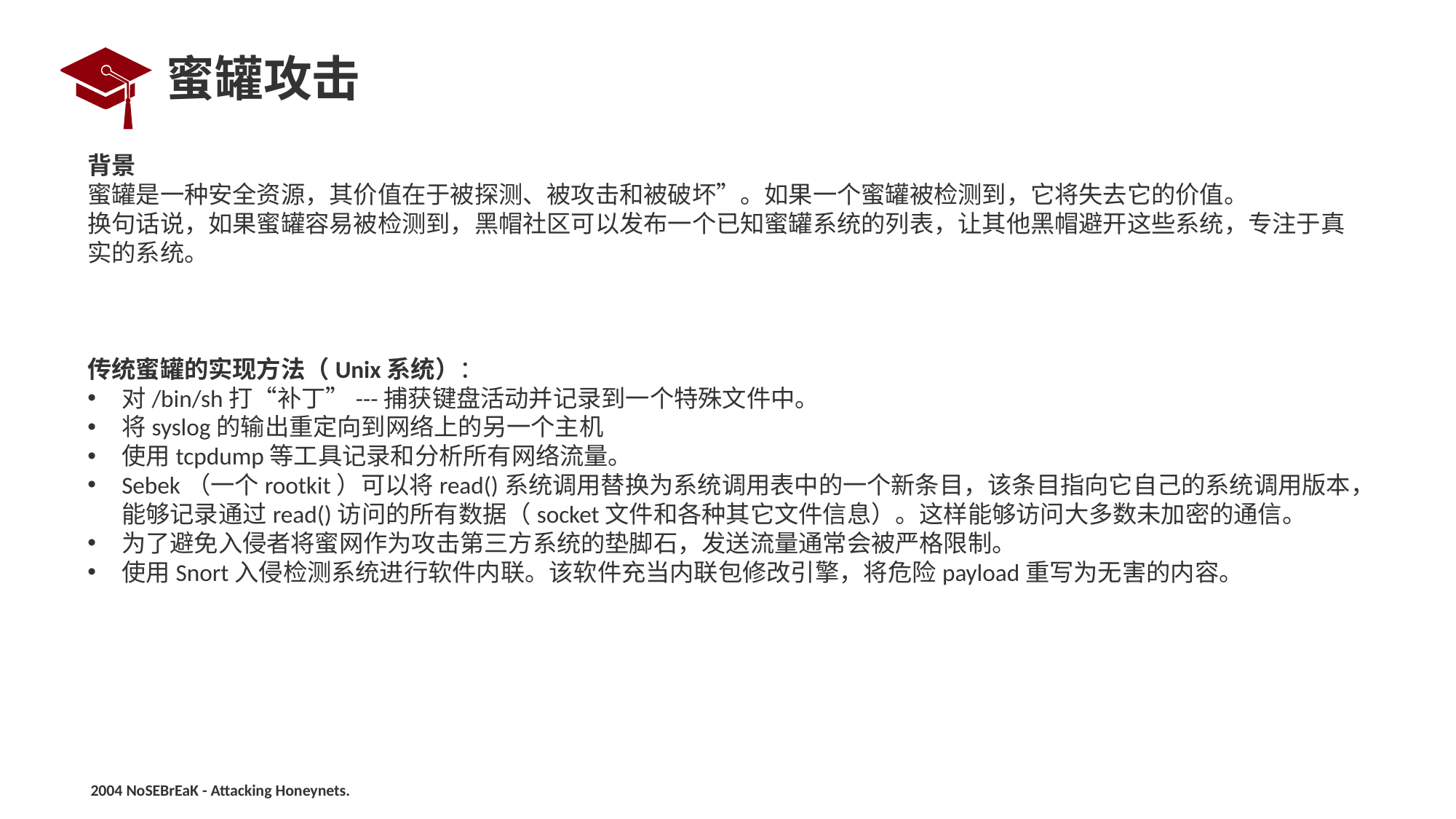

# 蜜罐攻击
背景
蜜罐是一种安全资源，其价值在于被探测、被攻击和被破坏”。如果一个蜜罐被检测到，它将失去它的价值。
换句话说，如果蜜罐容易被检测到，黑帽社区可以发布一个已知蜜罐系统的列表，让其他黑帽避开这些系统，专注于真实的系统。

传统蜜罐的实现方法（Unix系统）：
对/bin/sh打“补丁”---捕获键盘活动并记录到一个特殊文件中。
将syslog的输出重定向到网络上的另一个主机
使用tcpdump等工具记录和分析所有网络流量。
Sebek（一个rootkit）可以将read()系统调用替换为系统调用表中的一个新条目，该条目指向它自己的系统调用版本，能够记录通过read()访问的所有数据（socket文件和各种其它文件信息）。这样能够访问大多数未加密的通信。
为了避免入侵者将蜜网作为攻击第三方系统的垫脚石，发送流量通常会被严格限制。
使用Snort入侵检测系统进行软件内联。该软件充当内联包修改引擎，将危险payload重写为无害的内容。

2004 NoSEBrEaK - Attacking Honeynets.